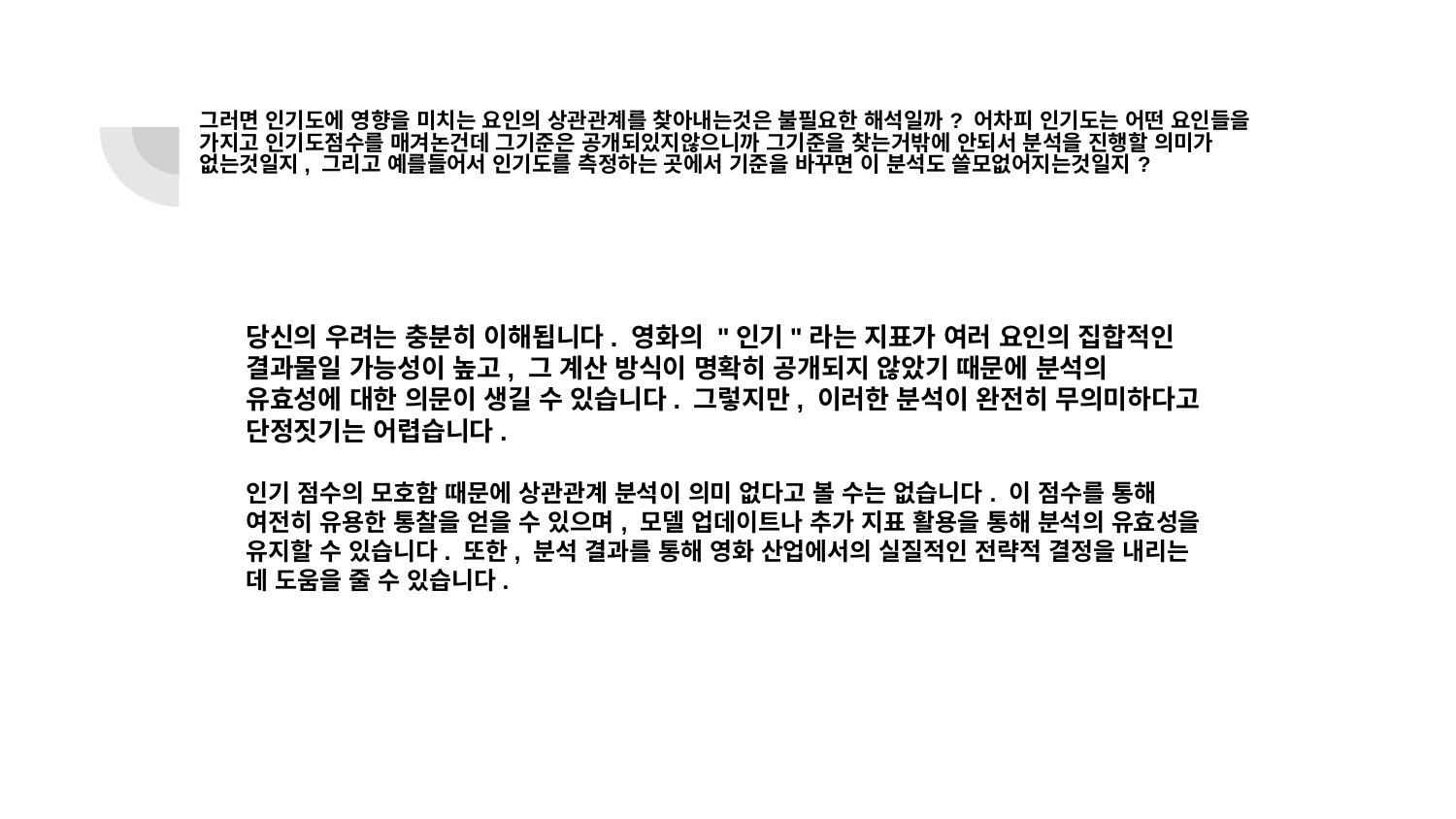

그러면 인기도에 영향을 미치는 요인의 상관관계를 찾아내는것은 불필요한 해석일까? 어차피 인기도는 어떤 요인들을 가지고 인기도점수를 매겨논건데 그기준은 공개되있지않으니까 그기준을 찾는거밖에 안되서 분석을 진행할 의미가 없는것일지, 그리고 예를들어서 인기도를 측정하는 곳에서 기준을 바꾸면 이 분석도 쓸모없어지는것일지?
당신의 우려는 충분히 이해됩니다. 영화의 "인기"라는 지표가 여러 요인의 집합적인 결과물일 가능성이 높고, 그 계산 방식이 명확히 공개되지 않았기 때문에 분석의 유효성에 대한 의문이 생길 수 있습니다. 그렇지만, 이러한 분석이 완전히 무의미하다고 단정짓기는 어렵습니다.

인기 점수의 모호함 때문에 상관관계 분석이 의미 없다고 볼 수는 없습니다. 이 점수를 통해 여전히 유용한 통찰을 얻을 수 있으며, 모델 업데이트나 추가 지표 활용을 통해 분석의 유효성을 유지할 수 있습니다. 또한, 분석 결과를 통해 영화 산업에서의 실질적인 전략적 결정을 내리는 데 도움을 줄 수 있습니다.